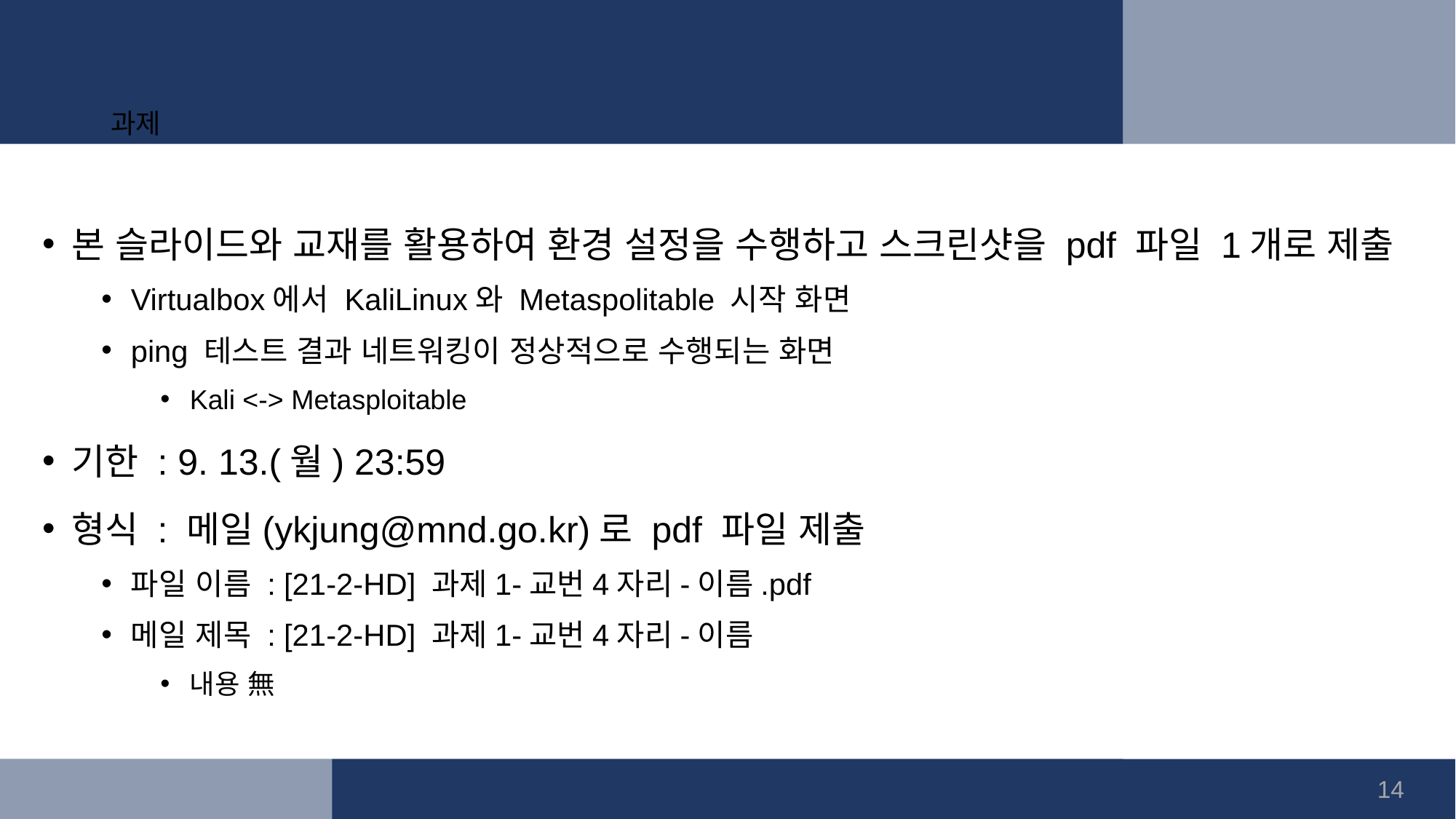

# 과제
본 슬라이드와 교재를 활용하여 환경 설정을 수행하고 스크린샷을 pdf 파일 1개로 제출
Virtualbox에서 KaliLinux와 Metaspolitable 시작 화면
ping 테스트 결과 네트워킹이 정상적으로 수행되는 화면
Kali <-> Metasploitable
기한 : 9. 13.(월) 23:59
형식 : 메일(ykjung@mnd.go.kr)로 pdf 파일 제출
파일 이름 : [21-2-HD] 과제1-교번4자리-이름.pdf
메일 제목 : [21-2-HD] 과제1-교번4자리-이름
내용 無
14